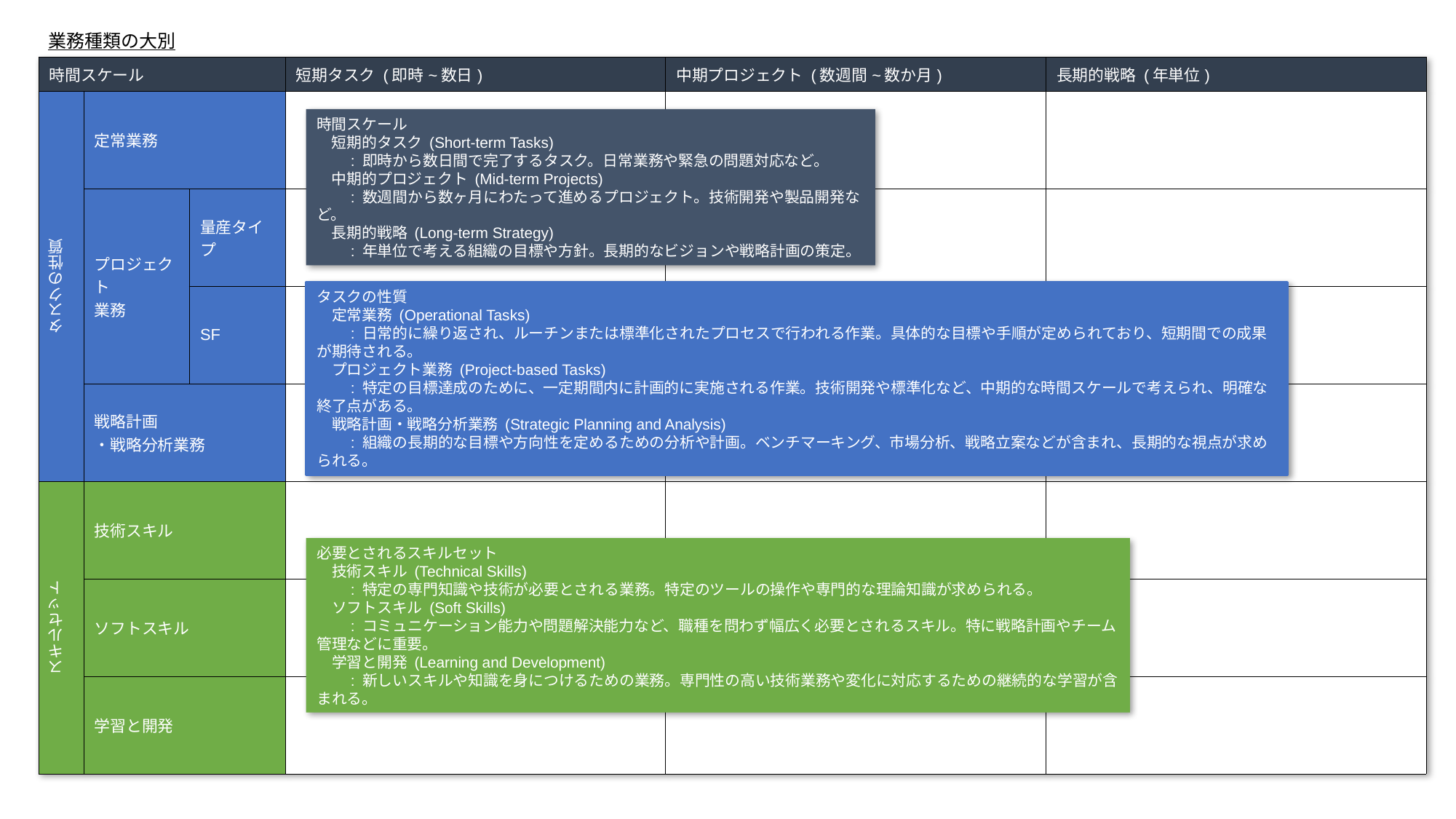

業務種類の大別
| 時間スケール |  |  | 短期タスク (即時~数日) | 中期プロジェクト (数週間~数か月) | 長期的戦略 (年単位) |
| --- | --- | --- | --- | --- | --- |
| タスクの性質 | 定常業務 |  |  |  |  |
|  | プロジェクト 業務 | 量産タイプ |  |  |  |
|  |  | SF |  |  |  |
|  | 戦略計画 ・戦略分析業務 |  |  |  |  |
| スキルセット | 技術スキル |  |  |  |  |
|  | ソフトスキル |  |  |  |  |
|  | 学習と開発 |  |  |  |  |
時間スケール
　短期的タスク (Short-term Tasks)
　　: 即時から数日間で完了するタスク。日常業務や緊急の問題対応など。
　中期的プロジェクト (Mid-term Projects)
　　: 数週間から数ヶ月にわたって進めるプロジェクト。技術開発や製品開発など。
　長期的戦略 (Long-term Strategy)
　　: 年単位で考える組織の目標や方針。長期的なビジョンや戦略計画の策定。
タスクの性質
　定常業務 (Operational Tasks)
　　: 日常的に繰り返され、ルーチンまたは標準化されたプロセスで行われる作業。具体的な目標や手順が定められており、短期間での成果が期待される。
　プロジェクト業務 (Project-based Tasks)
　　: 特定の目標達成のために、一定期間内に計画的に実施される作業。技術開発や標準化など、中期的な時間スケールで考えられ、明確な終了点がある。
　戦略計画・戦略分析業務 (Strategic Planning and Analysis)
　　: 組織の長期的な目標や方向性を定めるための分析や計画。ベンチマーキング、市場分析、戦略立案などが含まれ、長期的な視点が求められる。
必要とされるスキルセット
　技術スキル (Technical Skills)
　　: 特定の専門知識や技術が必要とされる業務。特定のツールの操作や専門的な理論知識が求められる。
　ソフトスキル (Soft Skills)
　　: コミュニケーション能力や問題解決能力など、職種を問わず幅広く必要とされるスキル。特に戦略計画やチーム管理などに重要。
　学習と開発 (Learning and Development)
　　: 新しいスキルや知識を身につけるための業務。専門性の高い技術業務や変化に対応するための継続的な学習が含まれる。